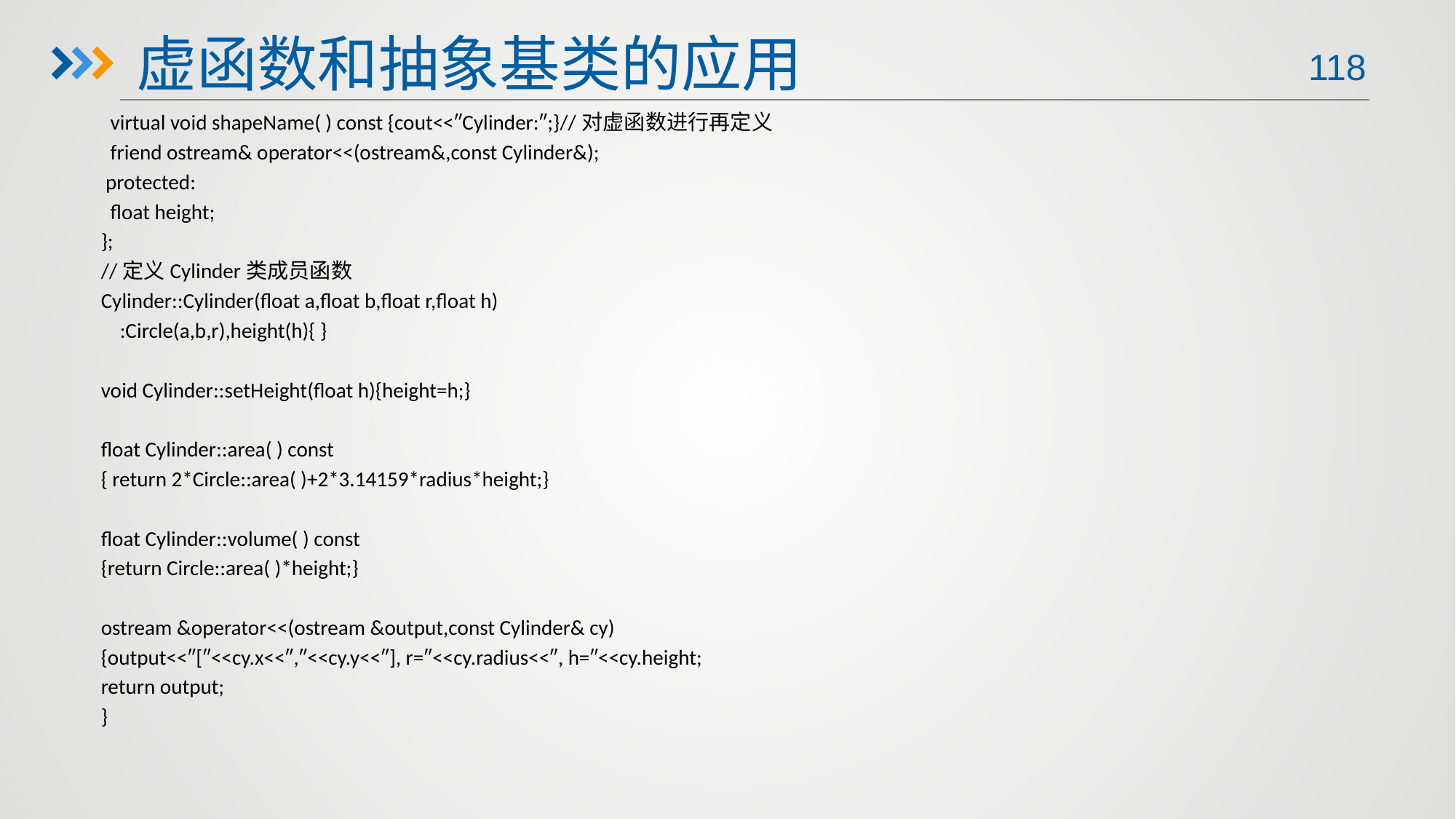

虚函数和抽象基类的应用
  virtual void shapeName( ) const {cout<<″Cylinder:″;}//对虚函数进行再定义
  friend ostream& operator<<(ostream&,const Cylinder&);
 protected:
  float height;
};
//定义Cylinder类成员函数
Cylinder::Cylinder(float a,float b,float r,float h)
    :Circle(a,b,r),height(h){ }

void Cylinder::setHeight(float h){height=h;}

float Cylinder::area( ) const
{ return 2*Circle::area( )+2*3.14159*radius*height;}

float Cylinder::volume( ) const
{return Circle::area( )*height;}

ostream &operator<<(ostream &output,const Cylinder& cy)
{output<<″[″<<cy.x<<″,″<<cy.y<<″], r=″<<cy.radius<<″, h=″<<cy.height;
return output;
}